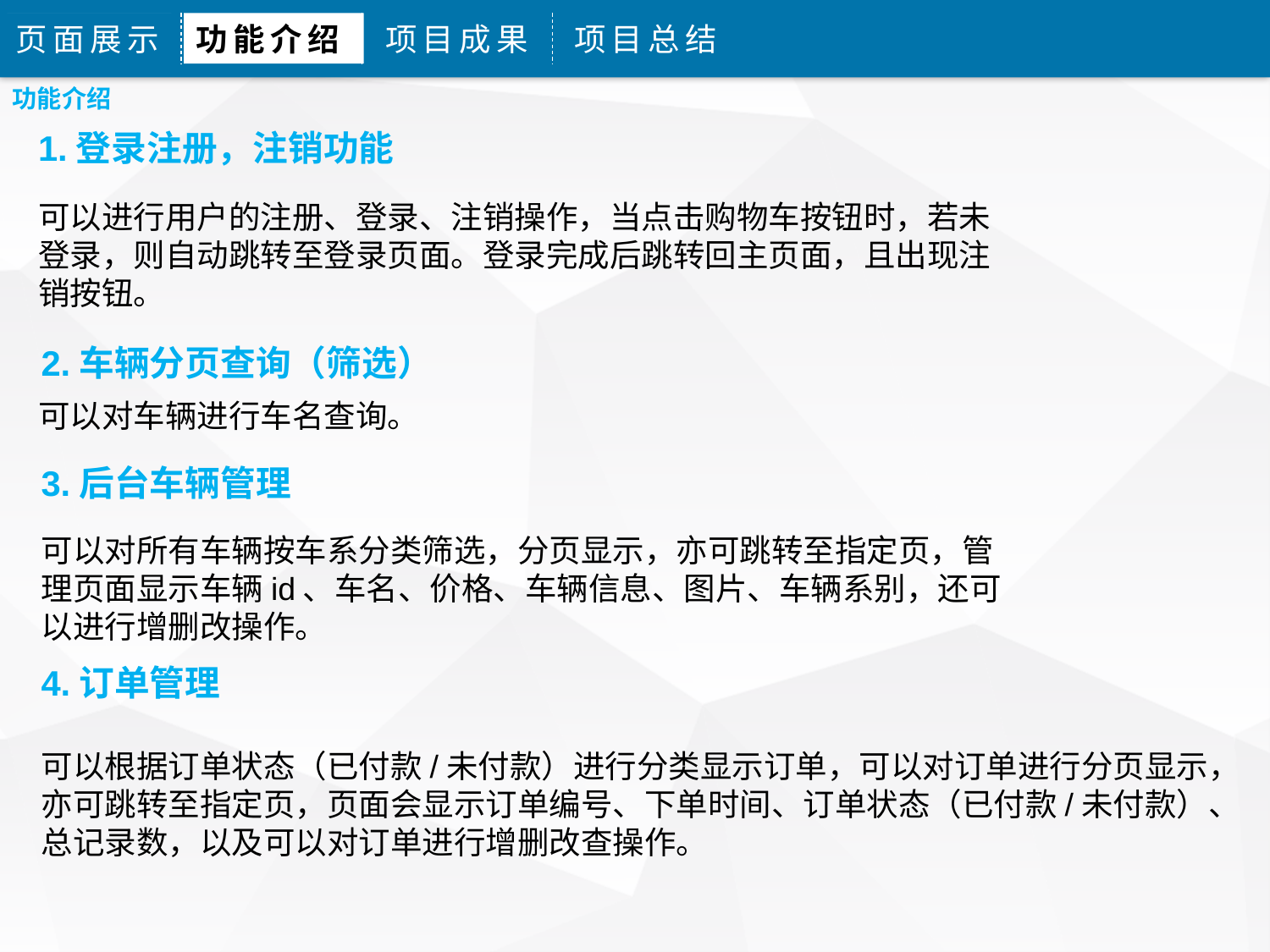

页面展示
功能介绍
项目成果
项目总结

功能介绍
1.登录注册，注销功能
可以进行用户的注册、登录、注销操作，当点击购物车按钮时，若未登录，则自动跳转至登录页面。登录完成后跳转回主页面，且出现注销按钮。
2.车辆分页查询（筛选）
可以对车辆进行车名查询。
3.后台车辆管理
可以对所有车辆按车系分类筛选，分页显示，亦可跳转至指定页，管理页面显示车辆id、车名、价格、车辆信息、图片、车辆系别，还可以进行增删改操作。
4.订单管理
可以根据订单状态（已付款/未付款）进行分类显示订单，可以对订单进行分页显示，亦可跳转至指定页，页面会显示订单编号、下单时间、订单状态（已付款/未付款）、
总记录数，以及可以对订单进行增删改查操作。